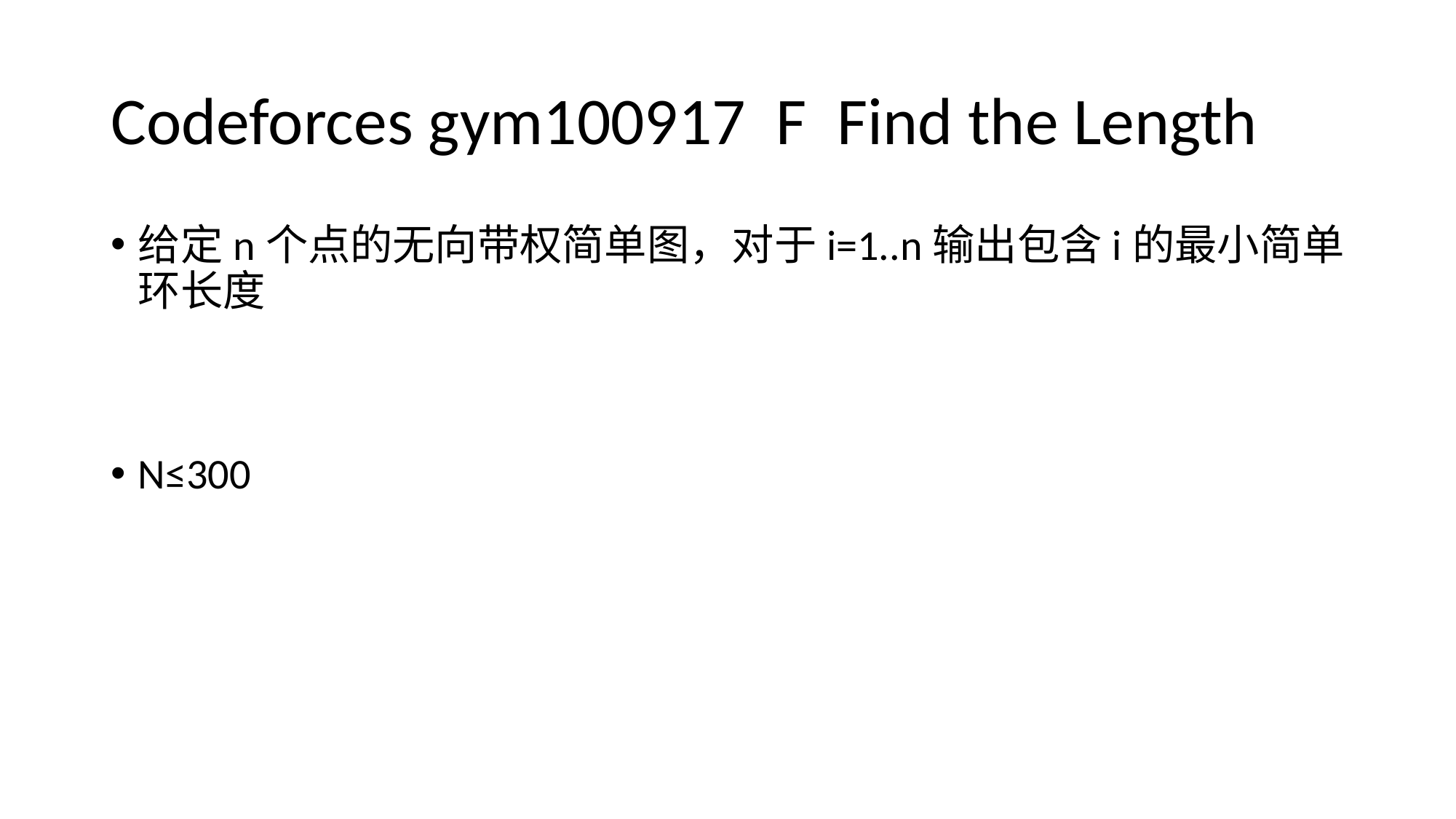

# Codeforces gym100917  F  Find the Length
给定n个点的无向带权简单图，对于i=1..n输出包含i的最小简单环长度

N≤300